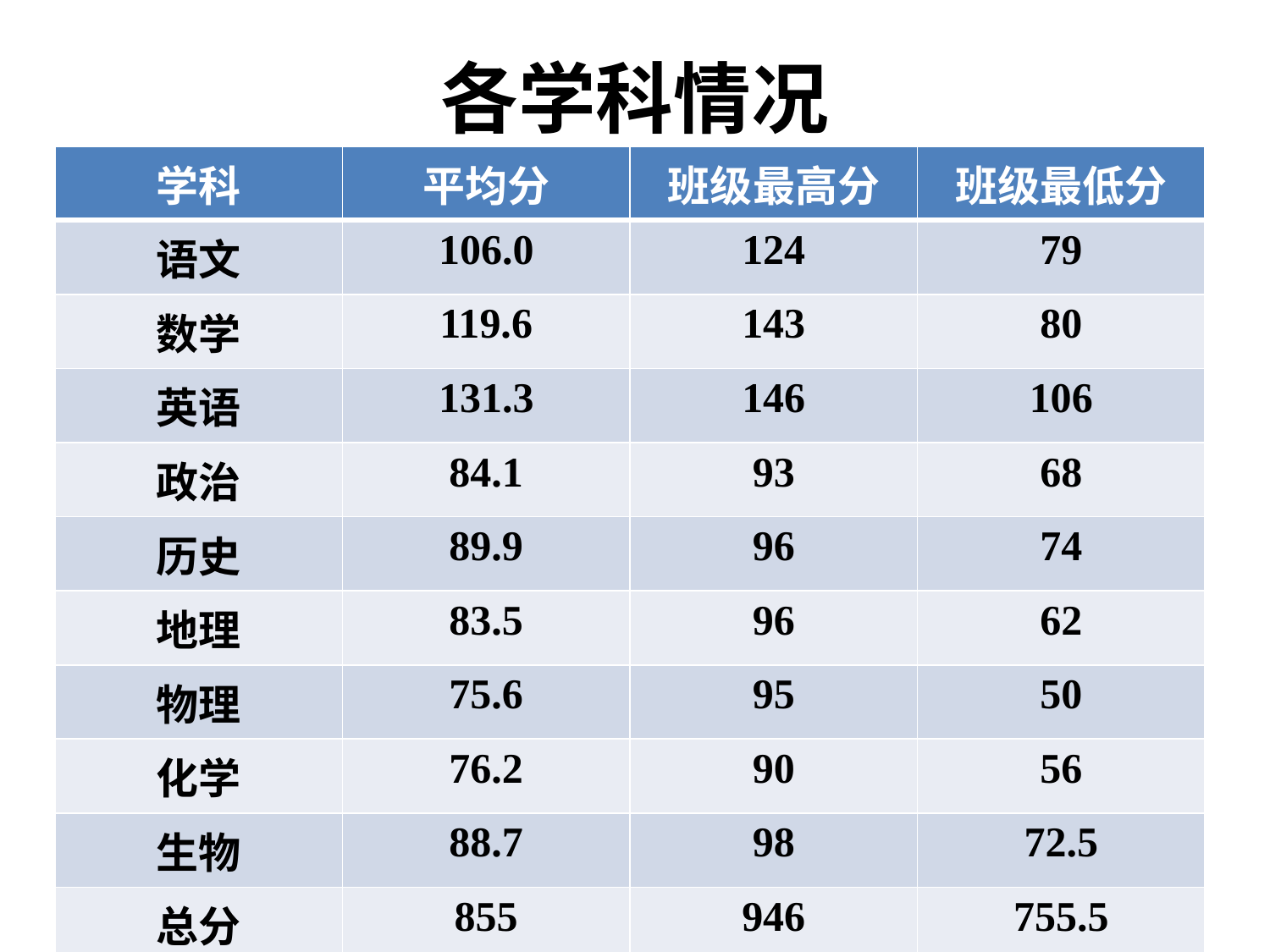

# 各学科情况
| 学科 | 平均分 | 班级最高分 | 班级最低分 |
| --- | --- | --- | --- |
| 语文 | 106.0 | 124 | 79 |
| 数学 | 119.6 | 143 | 80 |
| 英语 | 131.3 | 146 | 106 |
| 政治 | 84.1 | 93 | 68 |
| 历史 | 89.9 | 96 | 74 |
| 地理 | 83.5 | 96 | 62 |
| 物理 | 75.6 | 95 | 50 |
| 化学 | 76.2 | 90 | 56 |
| 生物 | 88.7 | 98 | 72.5 |
| 总分 | 855 | 946 | 755.5 |